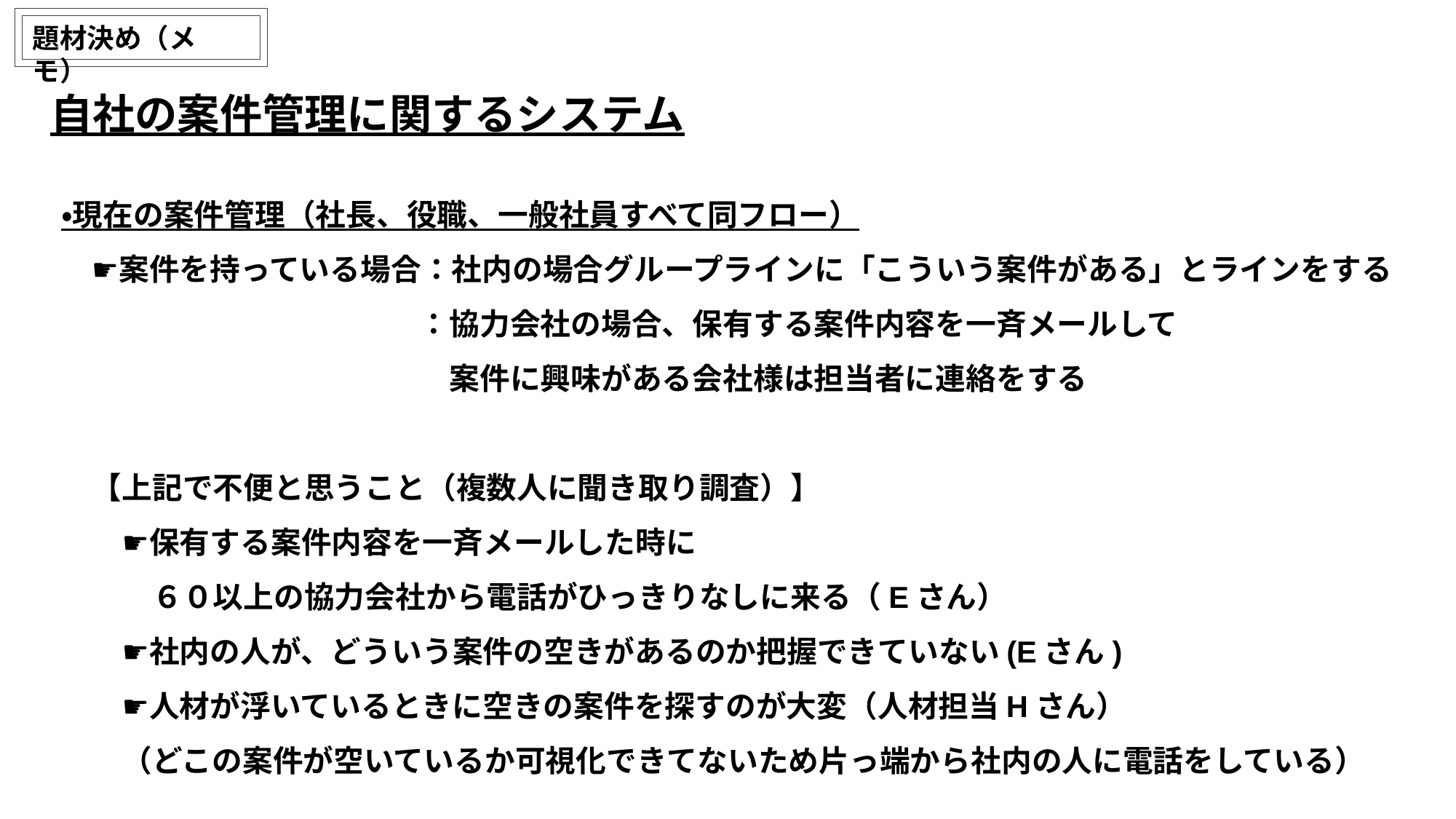

題材決め（メモ）
自社の案件管理に関するシステム
・現在の案件管理（社長、役職、一般社員すべて同フロー）
　☛案件を持っている場合：社内の場合グループラインに「こういう案件がある」とラインをする
			　：協力会社の場合、保有する案件内容を一斉メールして
			　　案件に興味がある会社様は担当者に連絡をする

　【上記で不便と思うこと（複数人に聞き取り調査）】
　　☛保有する案件内容を一斉メールした時に
　　　６０以上の協力会社から電話がひっきりなしに来る（Eさん）
　　☛社内の人が、どういう案件の空きがあるのか把握できていない(Eさん)
　　☛人材が浮いているときに空きの案件を探すのが大変（人材担当Hさん）
　　（どこの案件が空いているか可視化できてないため片っ端から社内の人に電話をしている）